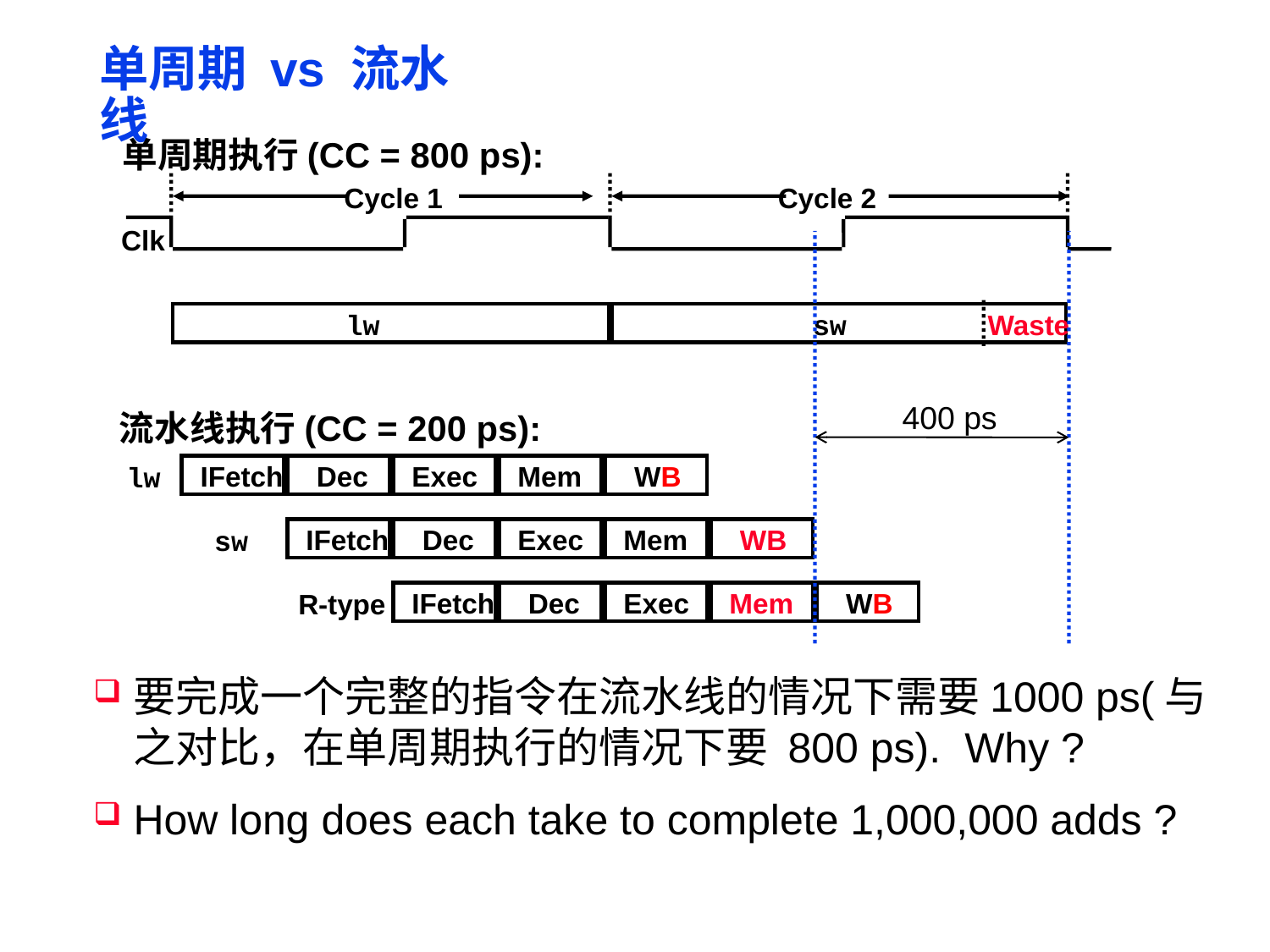

# 单周期 vs 流水线
单周期执行(CC = 800 ps):

Cycle 1
Cycle 2

Clk

lw
sw
Waste

400 ps
流水线执行(CC = 200 ps):
IFetch

Dec

Exec

Mem

WB

lw
IFetch

Dec

Exec

Mem

WB

sw
IFetch

Dec

Exec

Mem

WB

R-type
要完成一个完整的指令在流水线的情况下需要1000 ps(与之对比，在单周期执行的情况下要 800 ps).  Why ?
How long does each take to complete 1,000,000 adds ?